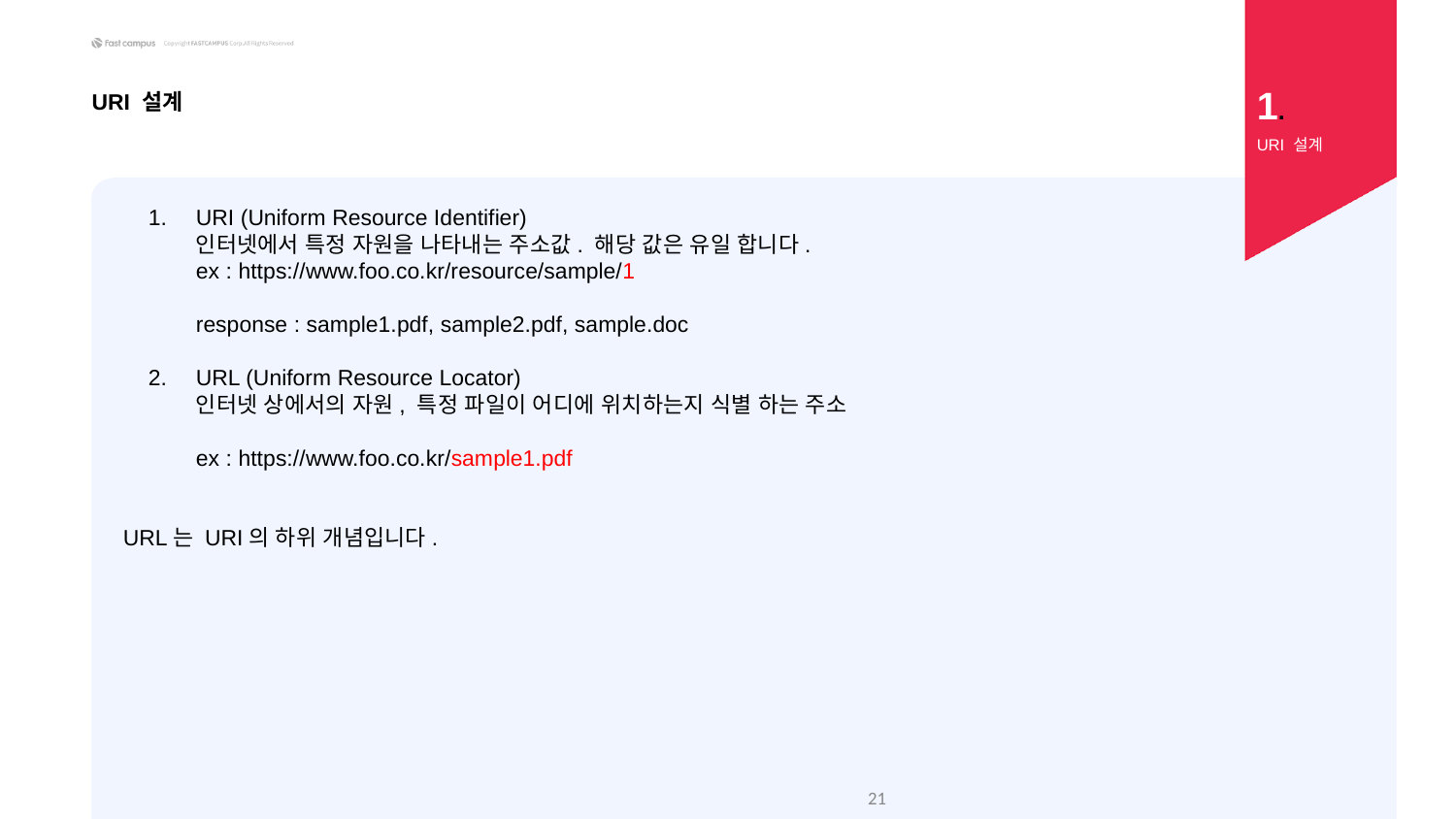

1.
URI 설계
URI 설계
URI (Uniform Resource Identifier)
인터넷에서 특정 자원을 나타내는 주소값. 해당 값은 유일 합니다.
ex : https://www.foo.co.kr/resource/sample/1
response : sample1.pdf, sample2.pdf, sample.doc

URL (Uniform Resource Locator)
인터넷 상에서의 자원, 특정 파일이 어디에 위치하는지 식별 하는 주소
ex : https://www.foo.co.kr/sample1.pdf

URL는 URI의 하위 개념입니다.

21